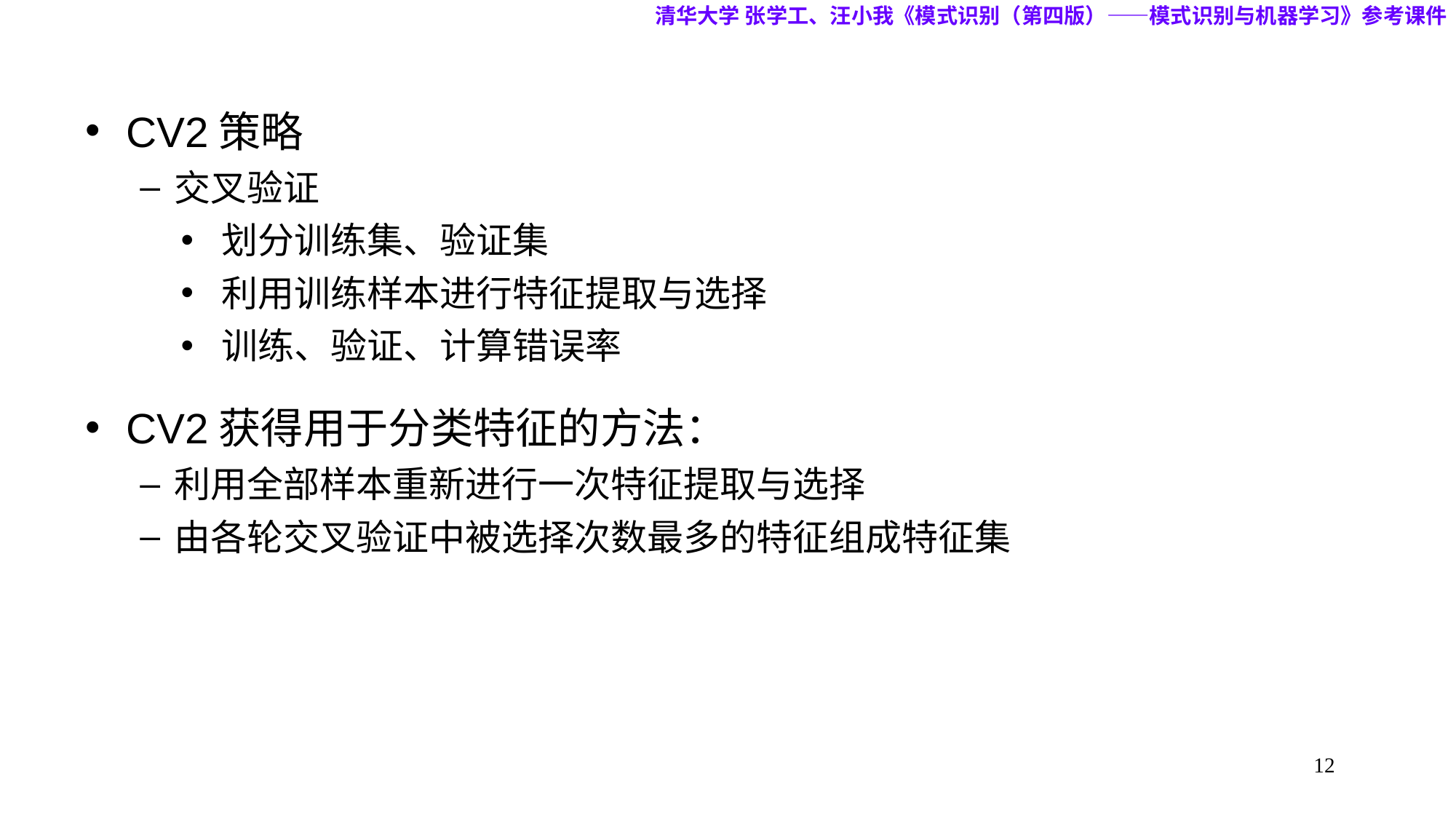

清华大学 张学工、汪小我《模式识别（第四版）——模式识别与机器学习》参考课件
CV2策略
交叉验证
划分训练集、验证集
利用训练样本进行特征提取与选择
训练、验证、计算错误率
CV2获得用于分类特征的方法：
利用全部样本重新进行一次特征提取与选择
由各轮交叉验证中被选择次数最多的特征组成特征集

n倍交叉验证
12